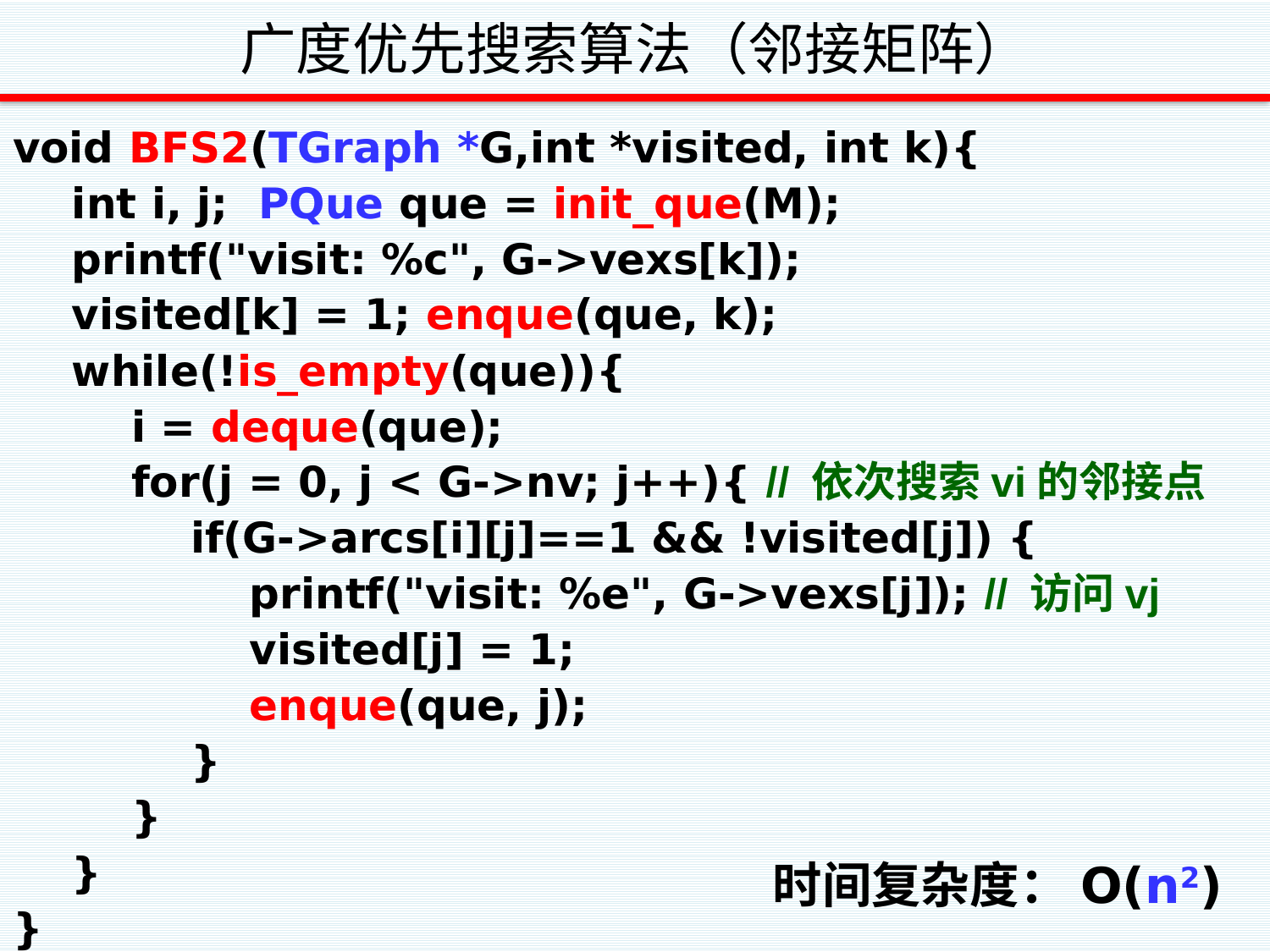

# 广度优先搜索算法（邻接矩阵）
void BFS2(TGraph *G,int *visited, int k){
    int i, j;  PQue que = init_que(M);
    printf("visit: %c", G->vexs[k]);
    visited[k] = 1; enque(que, k);
    while(!is_empty(que)){
        i = deque(que);
        for(j = 0, j < G->nv; j++){ // 依次搜索vi的邻接点
            if(G->arcs[i][j]==1 && !visited[j]) {
                printf("visit: %e", G->vexs[j]); // 访问vj
                visited[j] = 1;
                enque(que, j);
            }
        }
    }
}
时间复杂度：O(n2)